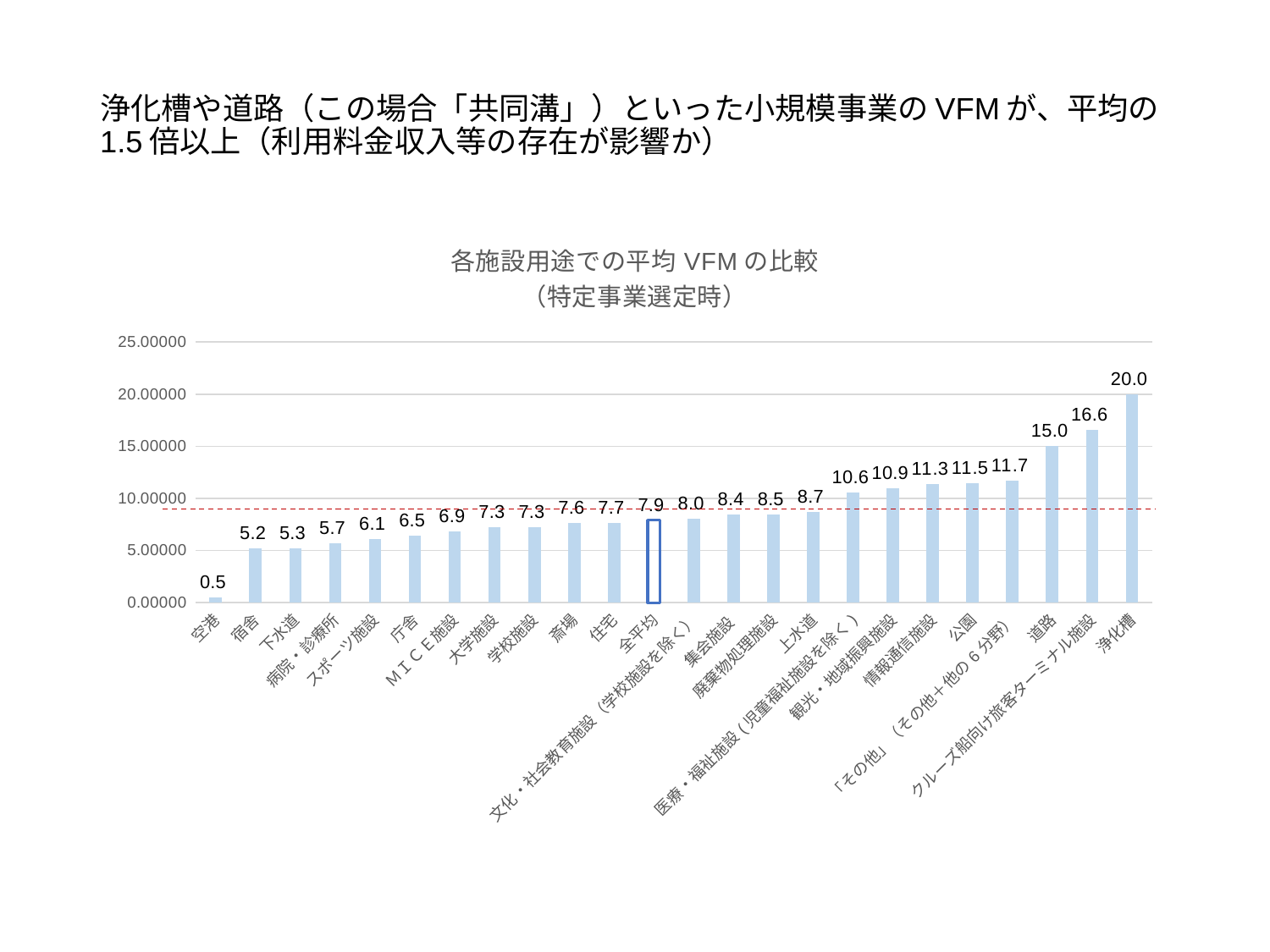

# 浄化槽や道路（この場合「共同溝」）といった小規模事業のVFMが、平均の1.5倍以上（利用料金収入等の存在が影響か）

### Chart: 各施設用途での平均VFMの比較
（特定事業選定時）

| Category |  |
|---|---|
| 空港 | 0.5 |
| 宿舎 | 5.190645161290321 |
| 下水道 | 5.25 |
| 病院・診療所 | 5.705882352941177 |
| スポーツ施設 | 6.081568627450982 |
| 庁舎 | 6.461066666666667 |
| ＭＩＣＥ施設 | 6.866666666666666 |
| 大学施設 | 7.254864864864866 |
| 学校施設 | 7.279085714285715 |
| 斎場 | 7.611428571428571 |
| 住宅 | 7.650074626865672 |
| 全平均 | 7.922656449553002 |
| 文化・社会教育施設（学校施設を除く） | 8.033404255319148 |
| 集会施設  | 8.448947368421052 |
| 廃棄物処理施設 | 8.467931034482758 |
| 上水道 | 8.7 |
| 医療・福祉施設(児童福祉施設を除く) | 10.57285714285714 |
| 観光・地域振興施設 | 10.94666666666667 |
| 情報通信施設 | 11.344 |
| 公園 | 11.49 |
| 「その他」（その他＋他の6分野） | 11.71545454545454 |
| 道路 | 15.01333333333333 |
| クルーズ船向け旅客ターミナル施設 | 16.59 |
| 浄化槽 | 20.01785714285714 |